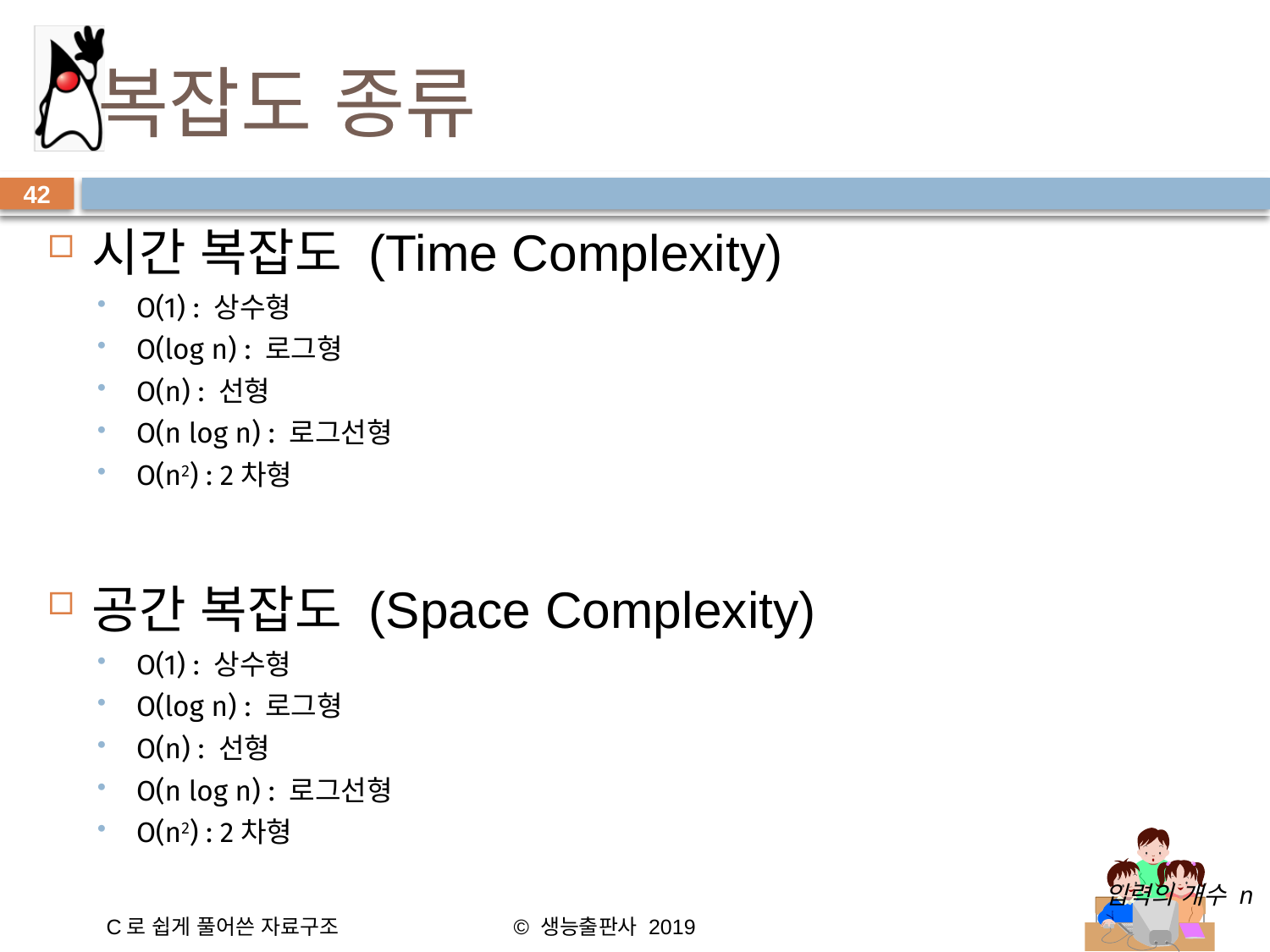

# 복잡도 종류
시간 복잡도 (Time Complexity)
O(1) : 상수형
O(log n) : 로그형
O(n) : 선형
O(n log n) : 로그선형
O(n2) : 2차형

공간 복잡도 (Space Complexity)
O(1) : 상수형
O(log n) : 로그형
O(n) : 선형
O(n log n) : 로그선형
O(n2) : 2차형

42
입력의 개수 n